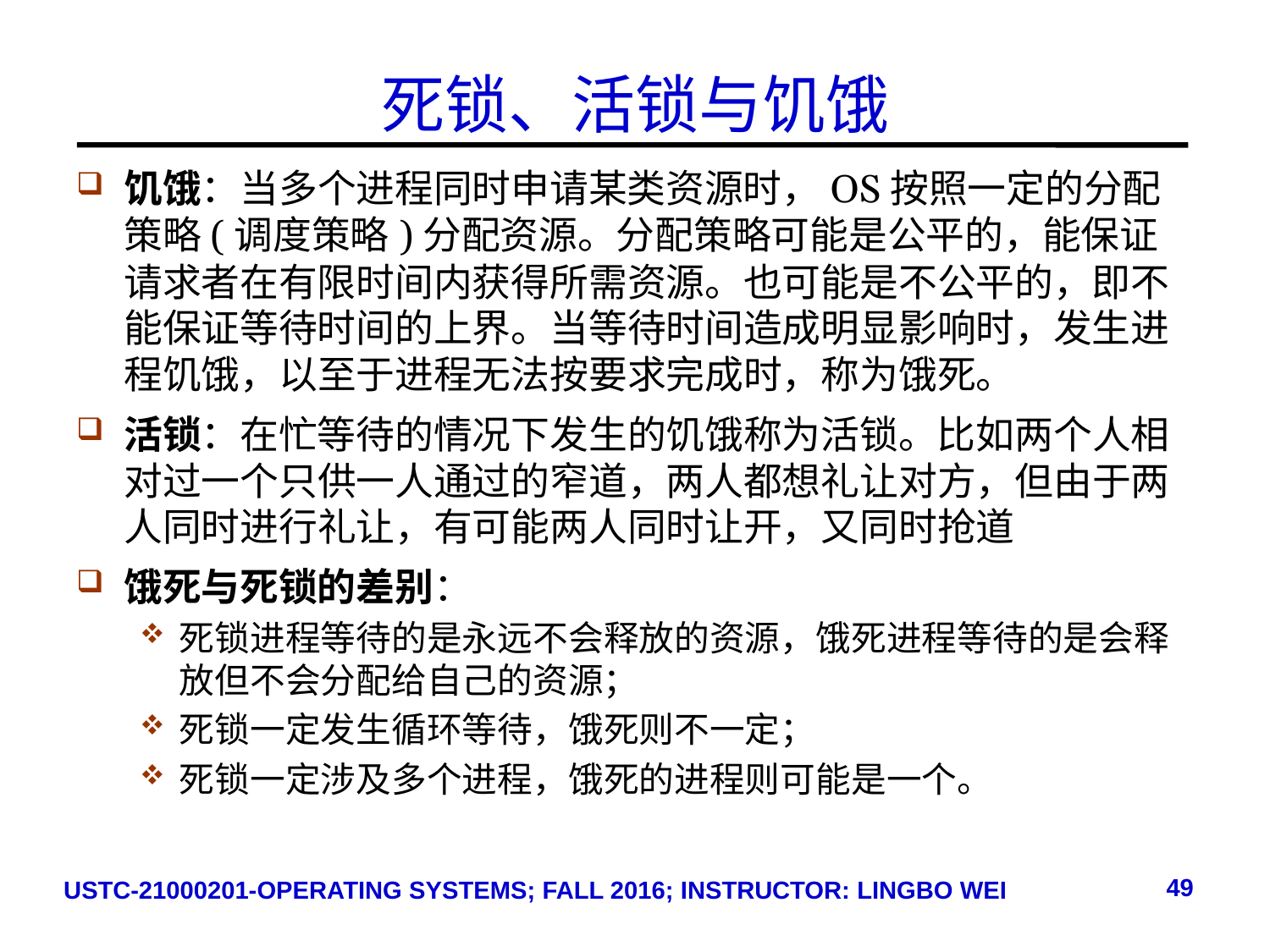

# 死锁、活锁与饥饿
饥饿：当多个进程同时申请某类资源时，OS按照一定的分配策略(调度策略)分配资源。分配策略可能是公平的，能保证请求者在有限时间内获得所需资源。也可能是不公平的，即不能保证等待时间的上界。当等待时间造成明显影响时，发生进程饥饿，以至于进程无法按要求完成时，称为饿死。
活锁：在忙等待的情况下发生的饥饿称为活锁。比如两个人相对过一个只供一人通过的窄道，两人都想礼让对方，但由于两人同时进行礼让，有可能两人同时让开，又同时抢道
饿死与死锁的差别：
死锁进程等待的是永远不会释放的资源，饿死进程等待的是会释放但不会分配给自己的资源；
死锁一定发生循环等待，饿死则不一定；
死锁一定涉及多个进程，饿死的进程则可能是一个。
49
USTC-21000201-OPERATING SYSTEMS; FALL 2016; INSTRUCTOR: LINGBO WEI